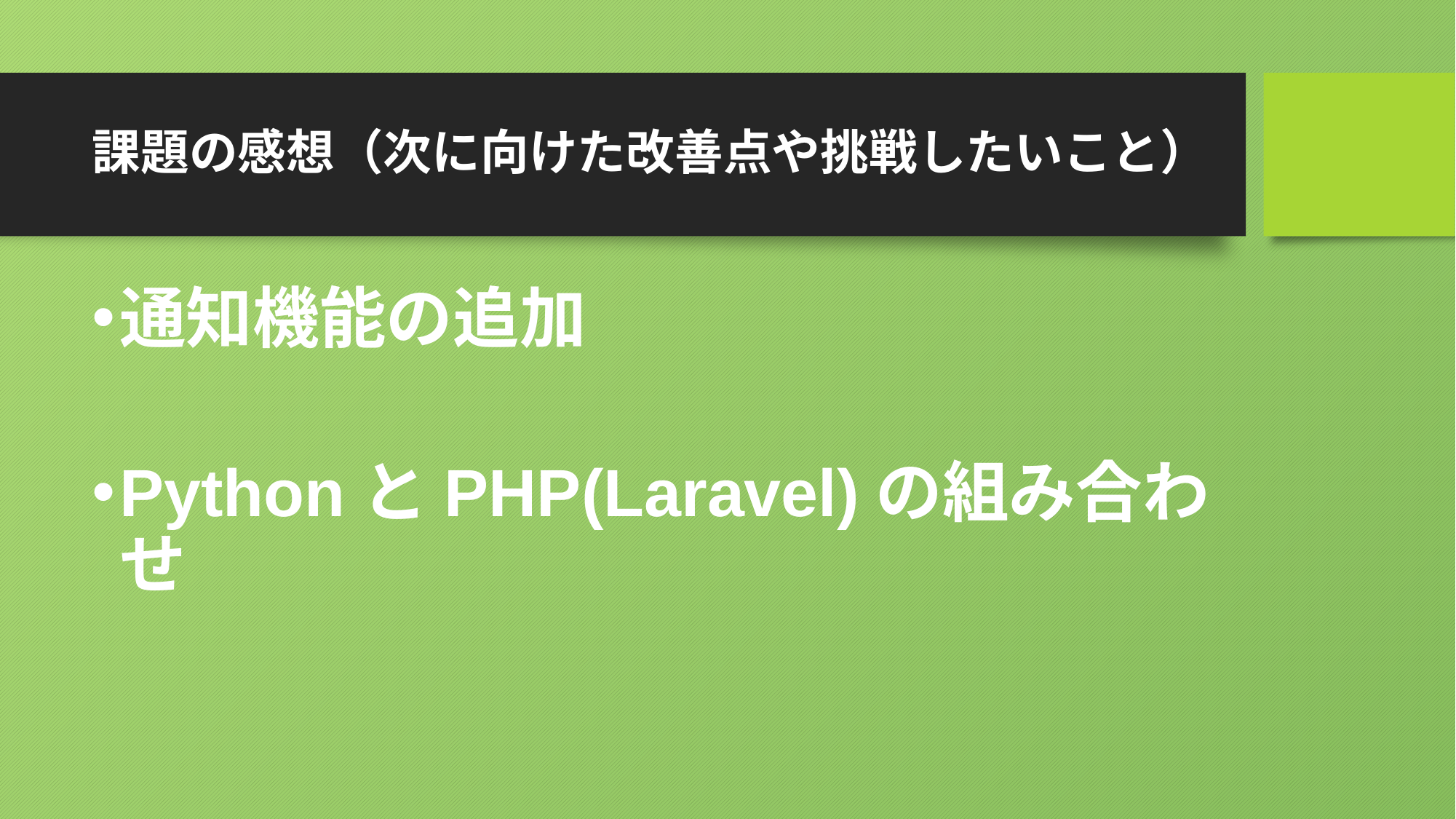

# 課題の感想（次に向けた改善点や挑戦したいこと）
通知機能の追加

PythonとPHP(Laravel)の組み合わせ